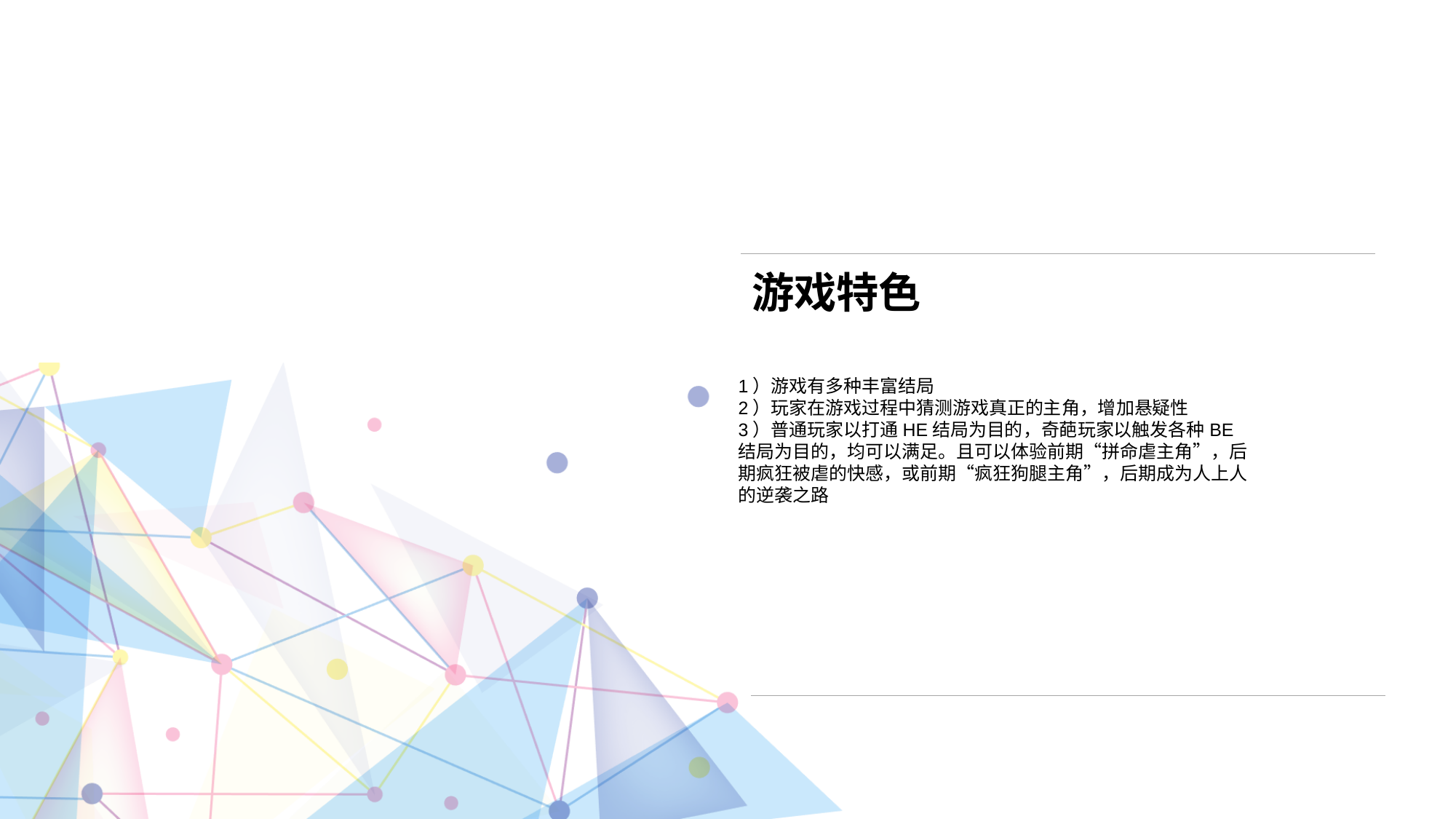

# 游戏特色
1）游戏有多种丰富结局
2）玩家在游戏过程中猜测游戏真正的主角，增加悬疑性
3）普通玩家以打通HE结局为目的，奇葩玩家以触发各种BE结局为目的，均可以满足。且可以体验前期“拼命虐主角”，后期疯狂被虐的快感，或前期“疯狂狗腿主角”，后期成为人上人的逆袭之路